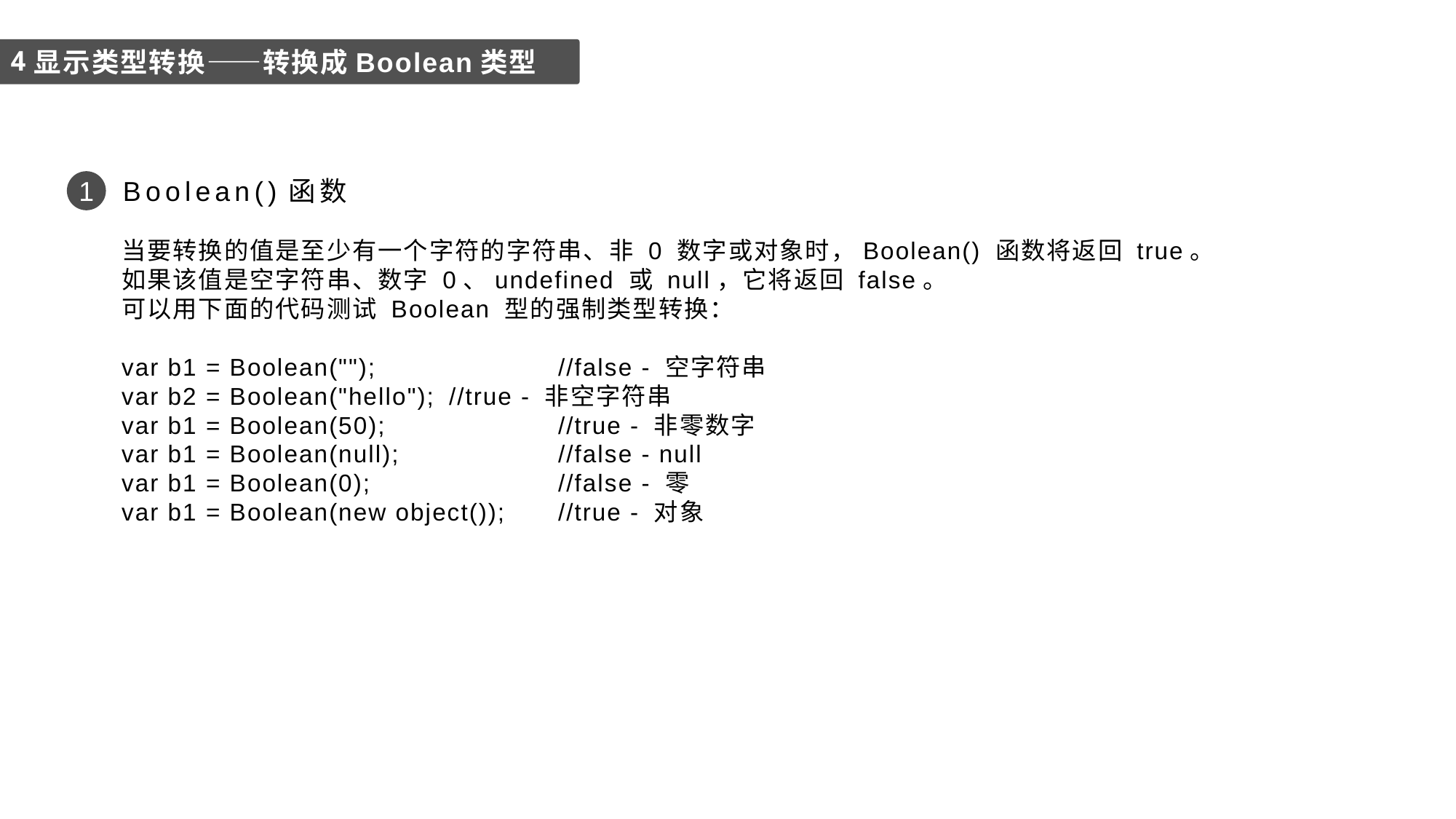

4

显示类型转换——转换成Boolean类型
1
1

Boolean()函数
当要转换的值是至少有一个字符的字符串、非 0 数字或对象时，Boolean() 函数将返回 true。
如果该值是空字符串、数字 0、undefined 或 null，它将返回 false。
可以用下面的代码测试 Boolean 型的强制类型转换：

var b1 = Boolean("");		//false - 空字符串
var b2 = Boolean("hello");	//true - 非空字符串
var b1 = Boolean(50);		//true - 非零数字
var b1 = Boolean(null);		//false - null
var b1 = Boolean(0);		//false - 零
var b1 = Boolean(new object());	//true - 对象